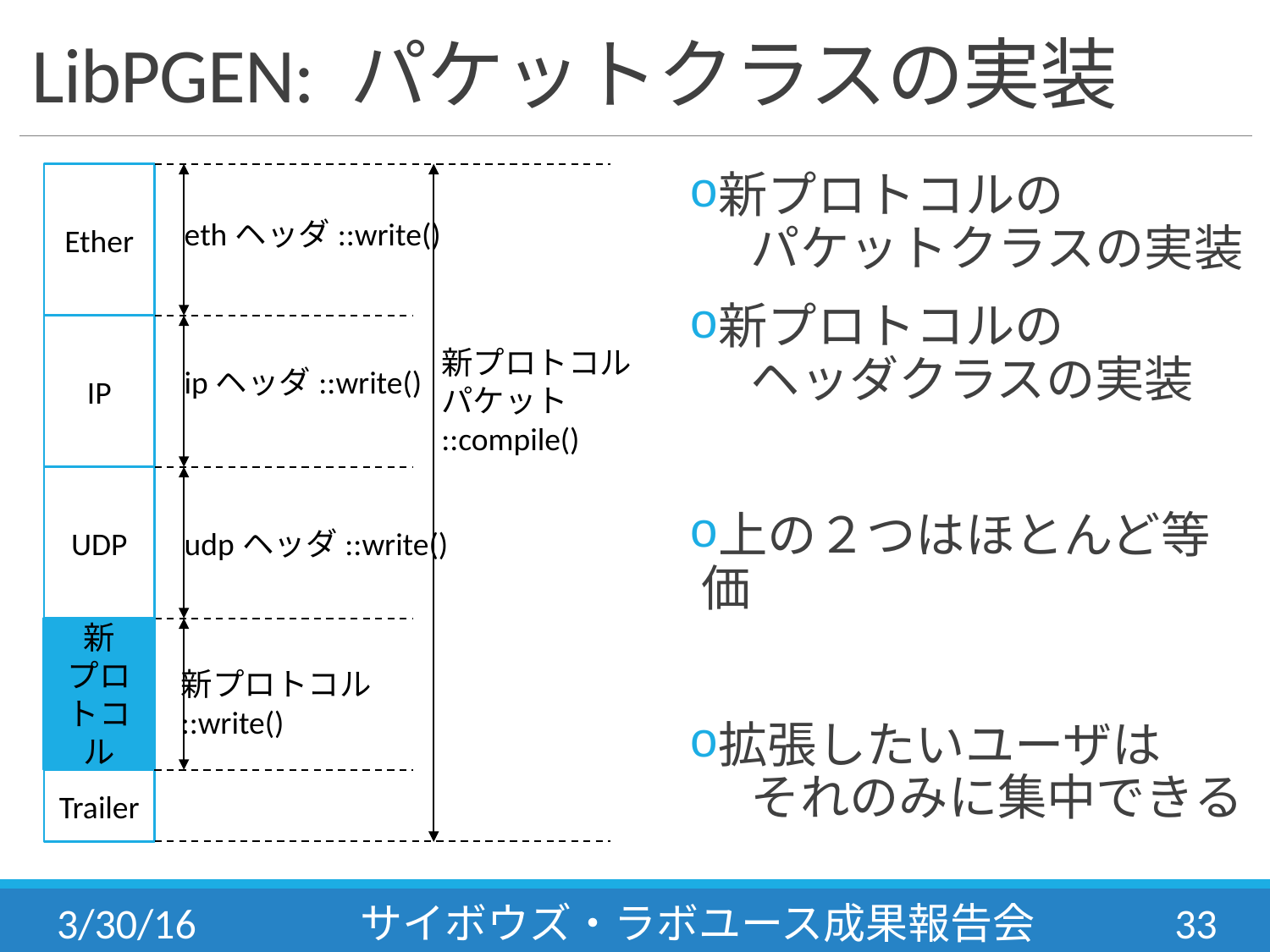

# LibPGEN: パケットクラスの実装
Ether
新プロトコルの
　パケットクラスの実装
新プロトコルの
　ヘッダクラスの実装

上の２つはほとんど等価

拡張したいユーザは
　それのみに集中できる

ethヘッダ::write()
IP
新プロトコル
パケット
::compile()
ipヘッダ::write()
UDP
udpヘッダ::write()
新
プロトコル
新プロトコル
::write()
Trailer
3/30/16
サイボウズ・ラボユース成果報告会
33